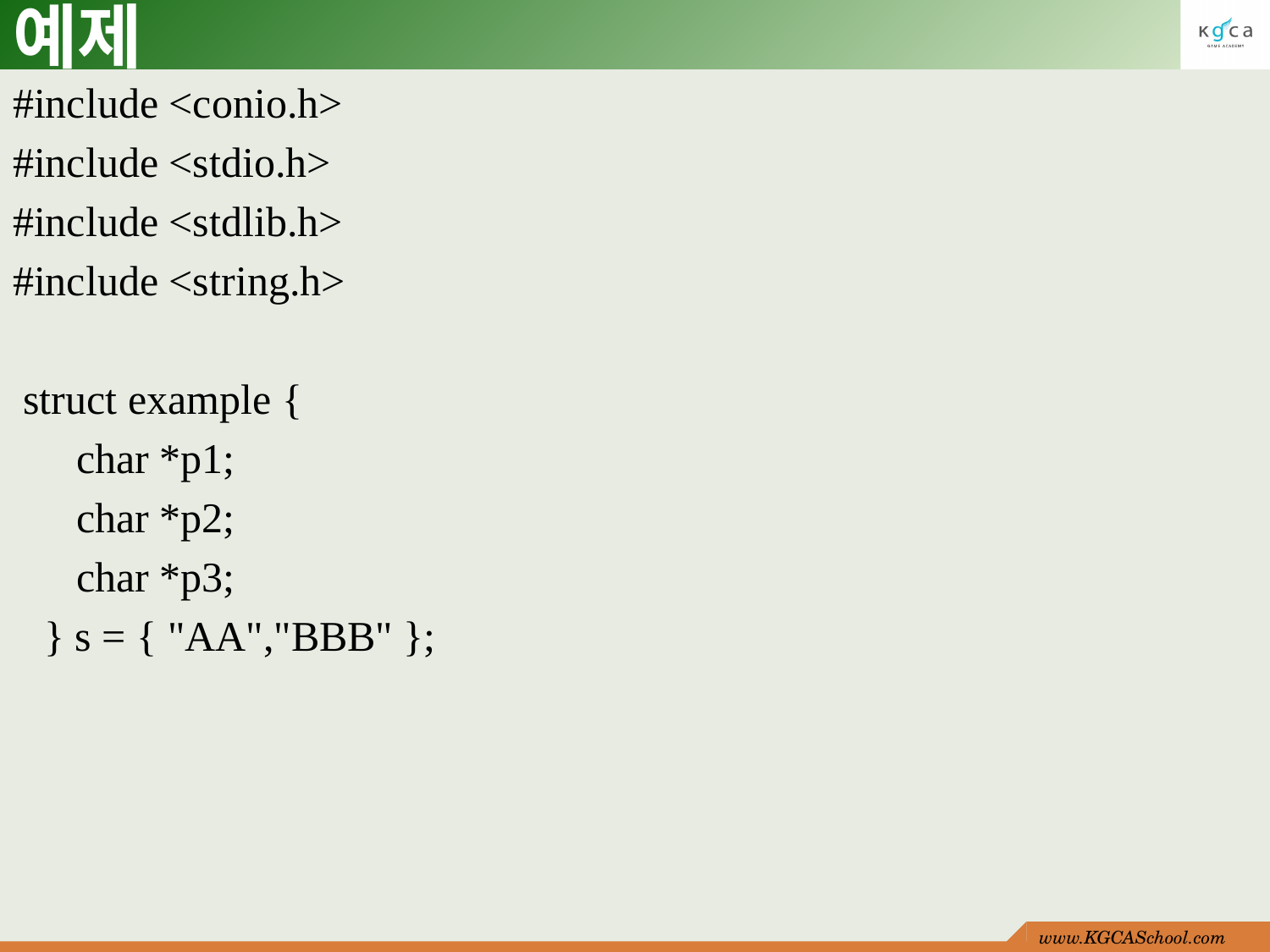

# 예제
#include <conio.h>
#include <stdio.h>
#include <stdlib.h>
#include <string.h>

 struct example {
      char *p1;
      char *p2;
      char *p3;
   } s = { "AA","BBB" };